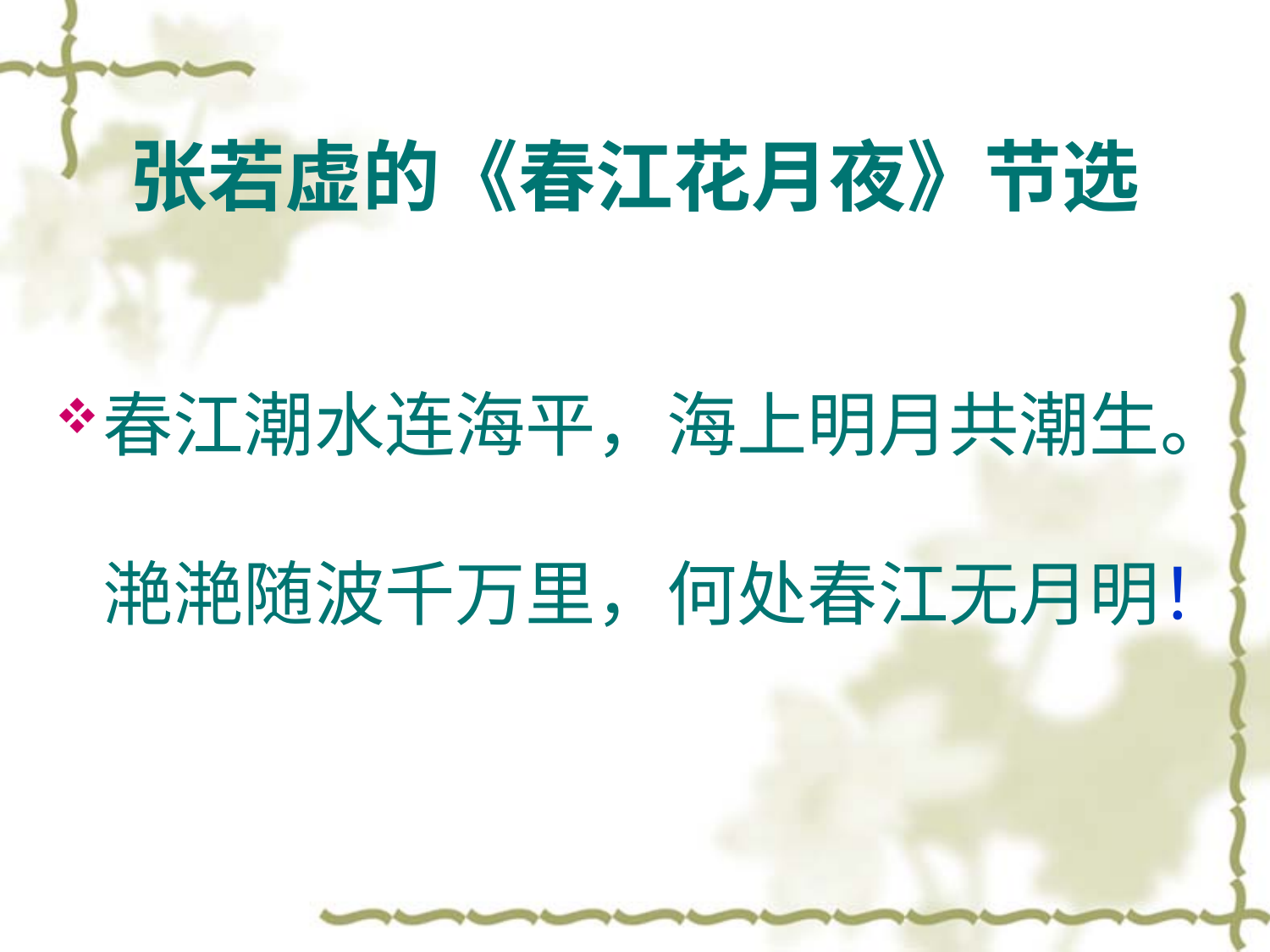

# 张若虚的《春江花月夜》节选

春江潮水连海平，海上明月共潮生。
滟滟随波千万里，何处春江无月明！